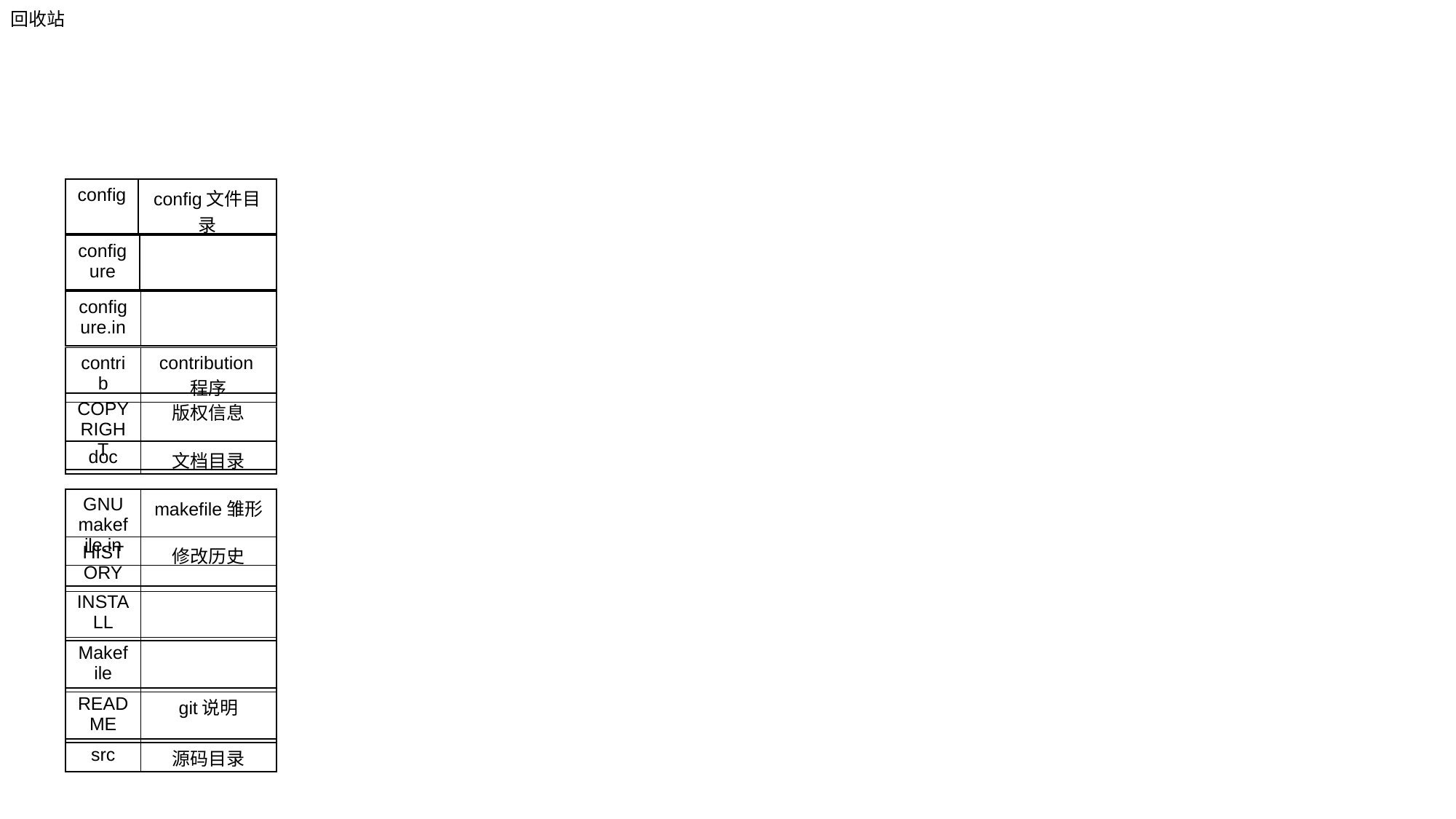

回收站
| config | config文件目录 |
| --- | --- |
| configure |  |
| --- | --- |
| configure.in |  |
| --- | --- |
| contrib | contribution程序 |
| --- | --- |
| COPYRIGHT | 版权信息 |
| --- | --- |
| doc | 文档目录 |
| --- | --- |
| GNUmakefile.in | makefile雏形 |
| --- | --- |
| HISTORY | 修改历史 |
| --- | --- |
| INSTALL |  |
| --- | --- |
| Makefile |  |
| --- | --- |
| README | git说明 |
| --- | --- |
| src | 源码目录 |
| --- | --- |